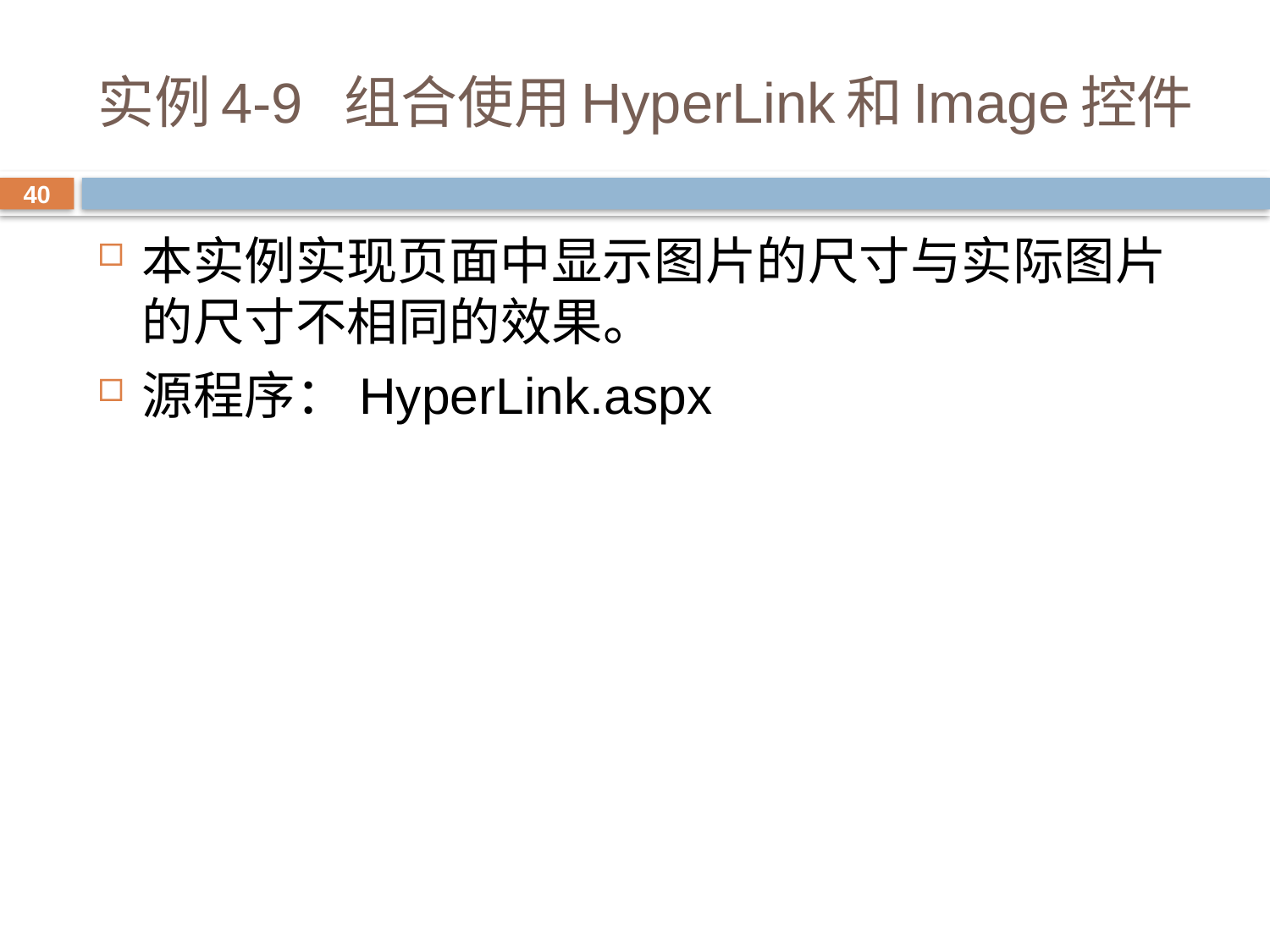

# 实例4-9  组合使用HyperLink和Image控件
40
本实例实现页面中显示图片的尺寸与实际图片的尺寸不相同的效果。
源程序：HyperLink.aspx